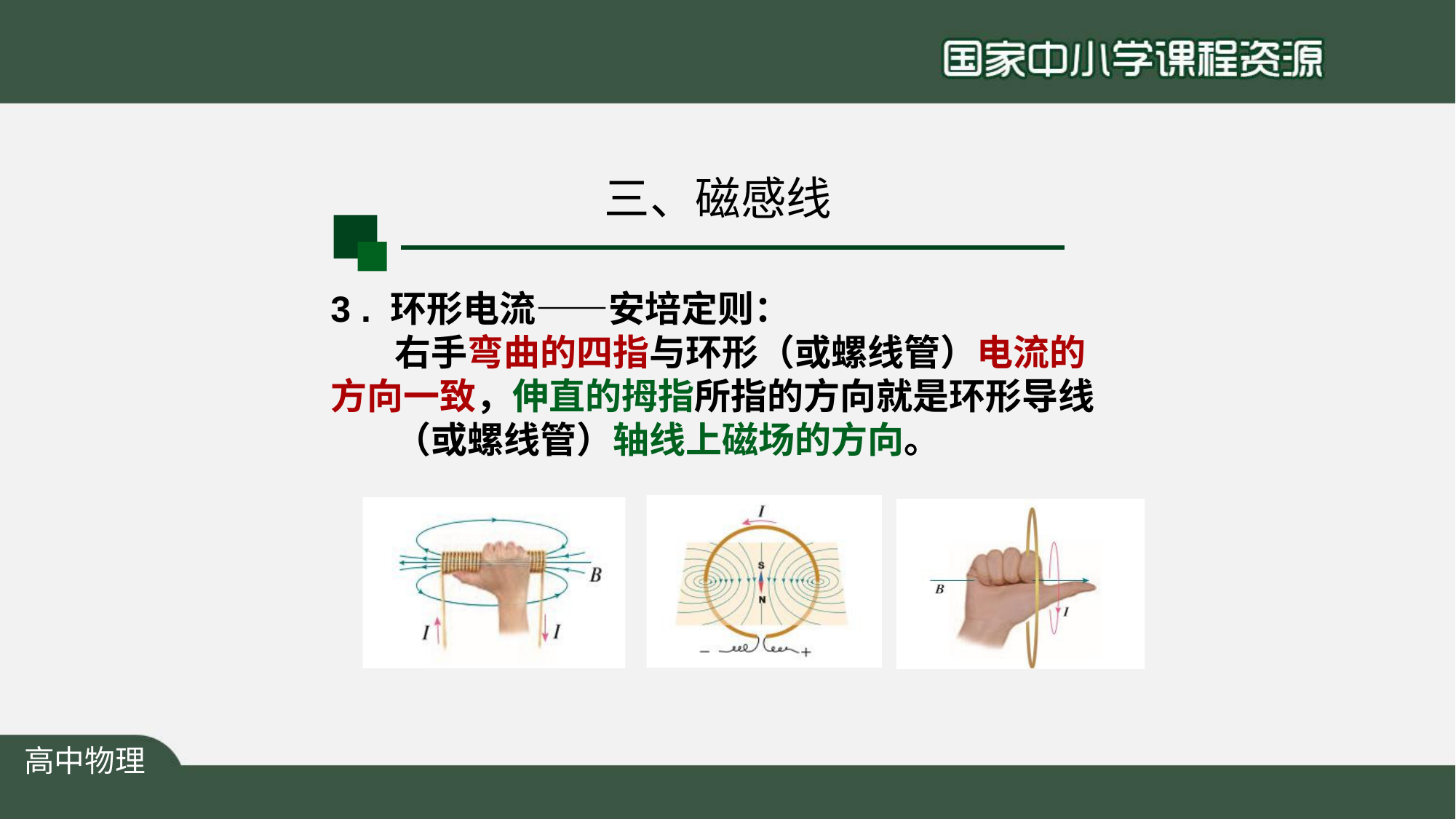

# 三、磁感线

3 . 环形电流——安培定则：
右手弯曲的四指与环形（或螺线管）电流的 方向一致，伸直的拇指所指的方向就是环形导线
（或螺线管）轴线上磁场的方向。

高中物理